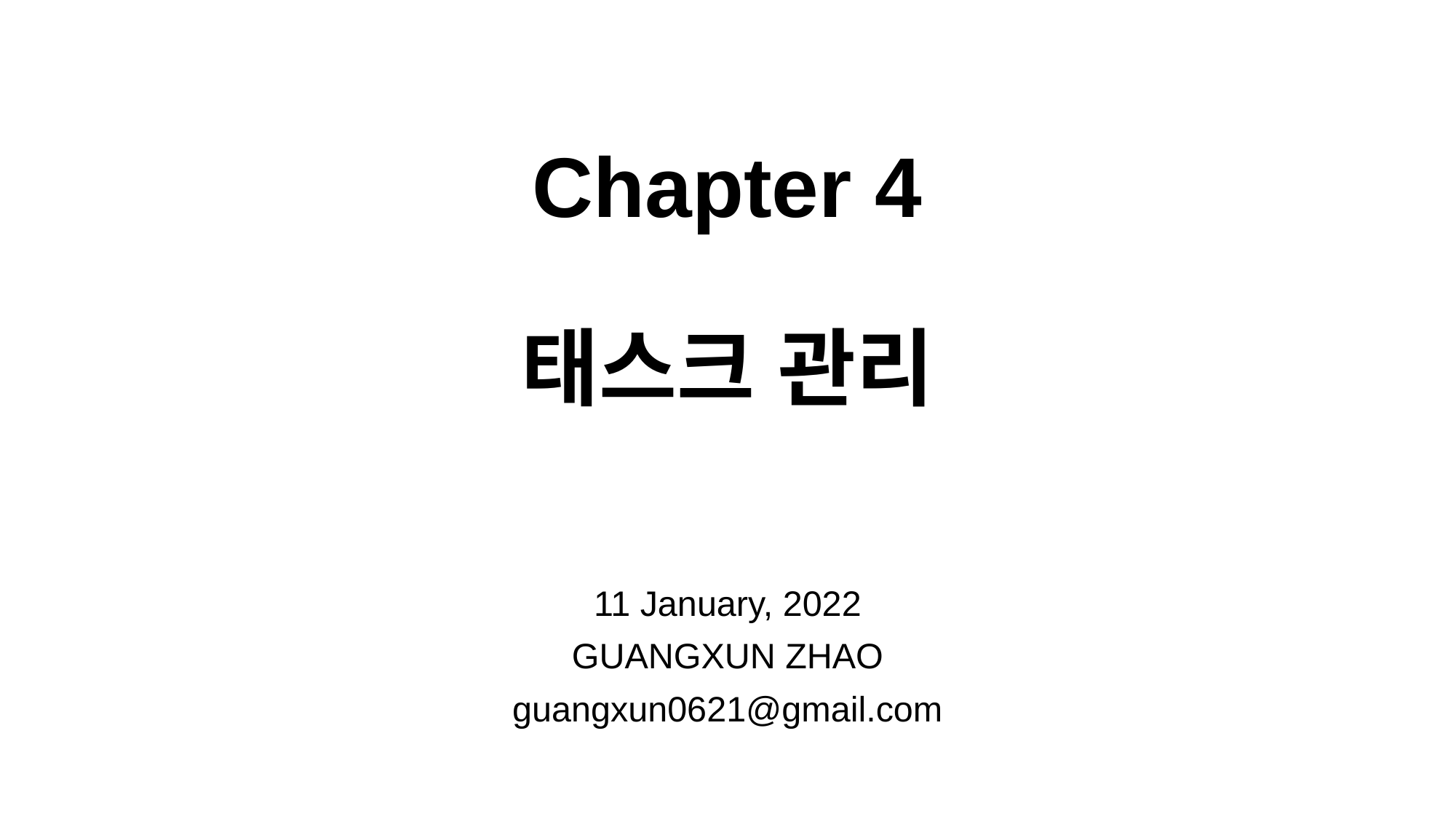

# Chapter 4 태스크 관리

11 January, 2022
GUANGXUN ZHAO
guangxun0621@gmail.com